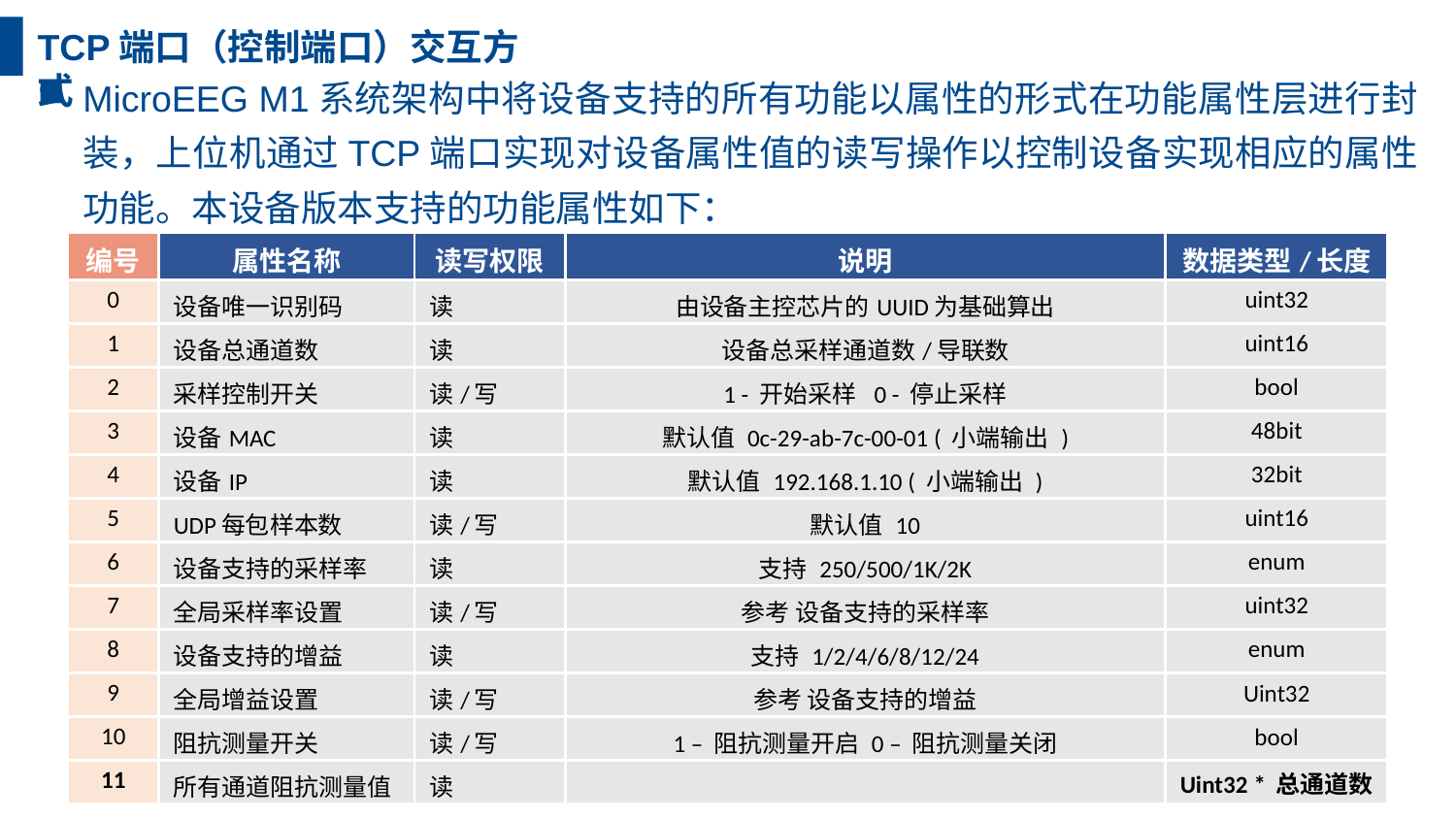

TCP端口（控制端口）交互方式
MicroEEG M1系统架构中将设备支持的所有功能以属性的形式在功能属性层进行封装，上位机通过TCP端口实现对设备属性值的读写操作以控制设备实现相应的属性功能。本设备版本支持的功能属性如下：
| 编号 | 属性名称 | 读写权限 | 说明 | 数据类型/长度 |
| --- | --- | --- | --- | --- |
| 0 | 设备唯一识别码 | 读 | 由设备主控芯片的UUID为基础算出 | uint32 |
| 1 | 设备总通道数 | 读 | 设备总采样通道数/导联数 | uint16 |
| 2 | 采样控制开关 | 读/写 | 1 - 开始采样 0 - 停止采样 | bool |
| 3 | 设备MAC | 读 | 默认值 0c-29-ab-7c-00-01 ( 小端输出 ) | 48bit |
| 4 | 设备IP | 读 | 默认值 192.168.1.10 ( 小端输出 ) | 32bit |
| 5 | UDP每包样本数 | 读/写 | 默认值 10 | uint16 |
| 6 | 设备支持的采样率 | 读 | 支持 250/500/1K/2K | enum |
| 7 | 全局采样率设置 | 读/写 | 参考 设备支持的采样率 | uint32 |
| 8 | 设备支持的增益 | 读 | 支持 1/2/4/6/8/12/24 | enum |
| 9 | 全局增益设置 | 读/写 | 参考 设备支持的增益 | Uint32 |
| 10 | 阻抗测量开关 | 读/写 | 1 – 阻抗测量开启 0 – 阻抗测量关闭 | bool |
| 11 | 所有通道阻抗测量值 | 读 |  | Uint32 \* 总通道数 |